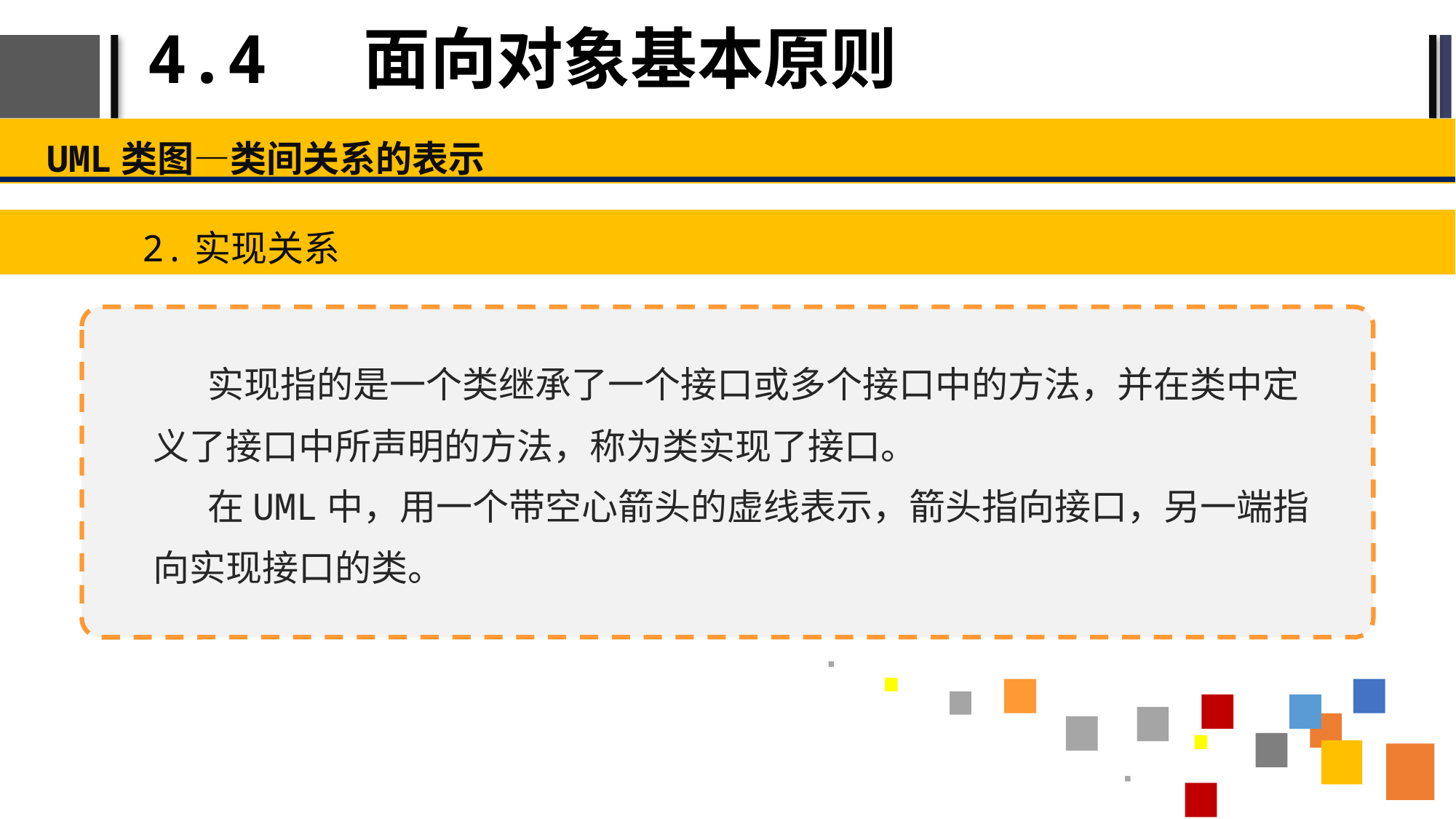

# 4.4  面向对象基本原则

UML类图—类间关系的表示

2.实现关系

实现指的是一个类继承了一个接口或多个接口中的方法，并在类中定义了接口中所声明的方法，称为类实现了接口。
在UML中，用一个带空心箭头的虚线表示，箭头指向接口，另一端指向实现接口的类。